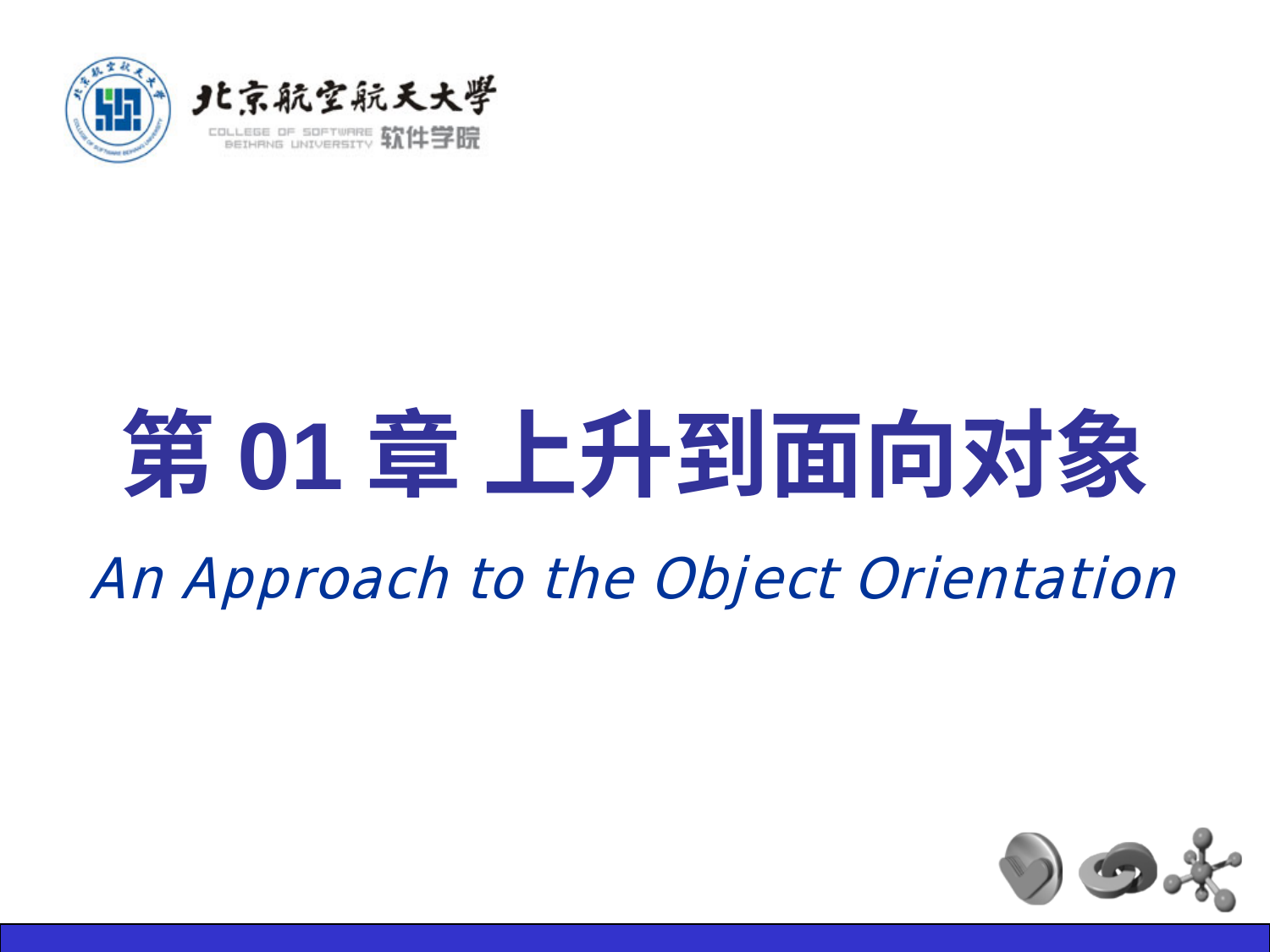

# 第01章 上升到面向对象
An Approach to the Object Orientation